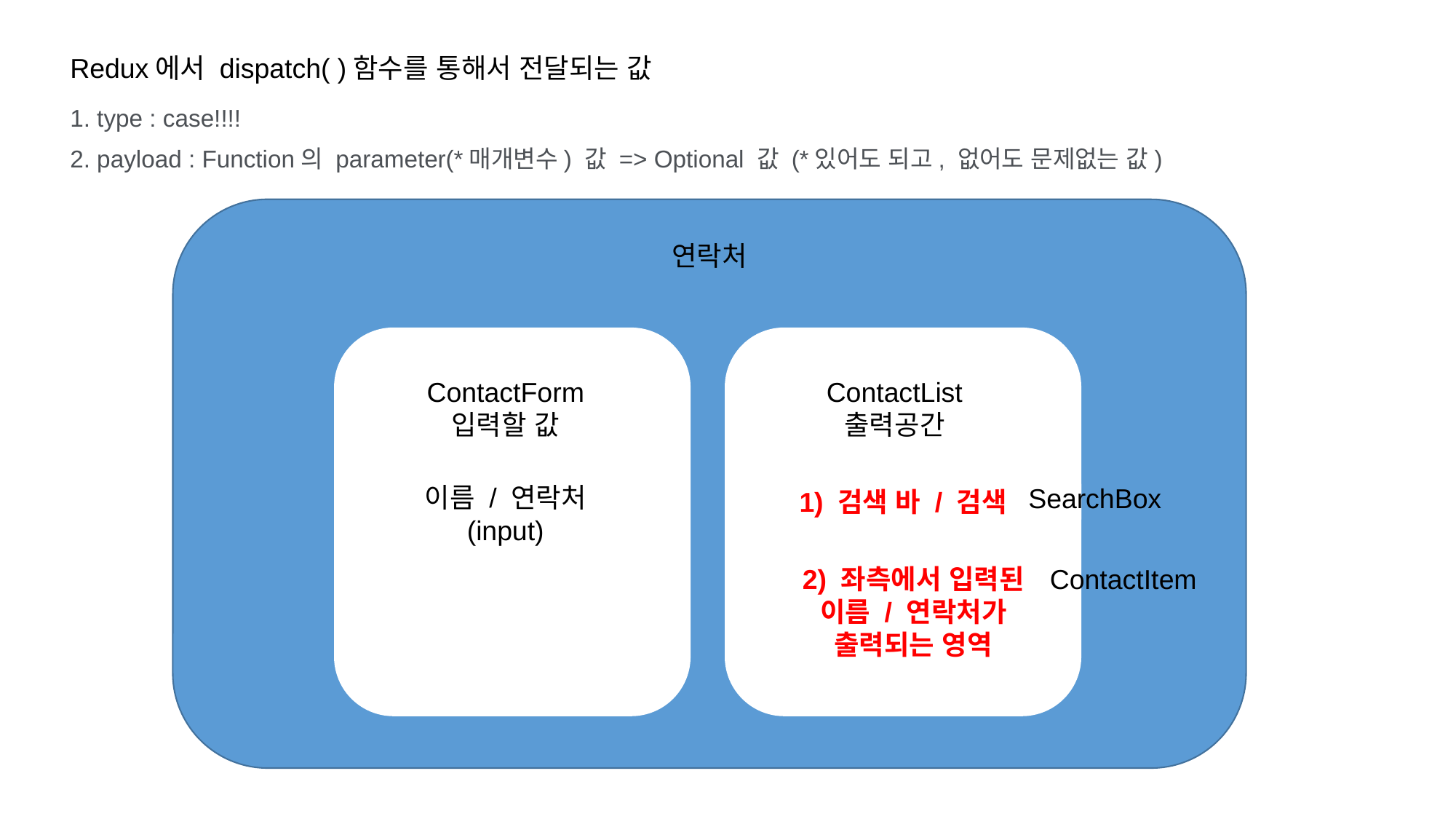

Redux에서 dispatch( )함수를 통해서 전달되는 값
1. type : case!!!!
2. payload : Function의 parameter(*매개변수) 값 => Optional 값 (*있어도 되고, 없어도 문제없는 값)

연락처

ContactForm
입력할 값
ContactList
출력공간
이름 / 연락처
(input)

1) 검색 바 / 검색
SearchBox
2) 좌측에서 입력된
이름 / 연락처가
출력되는 영역
ContactItem